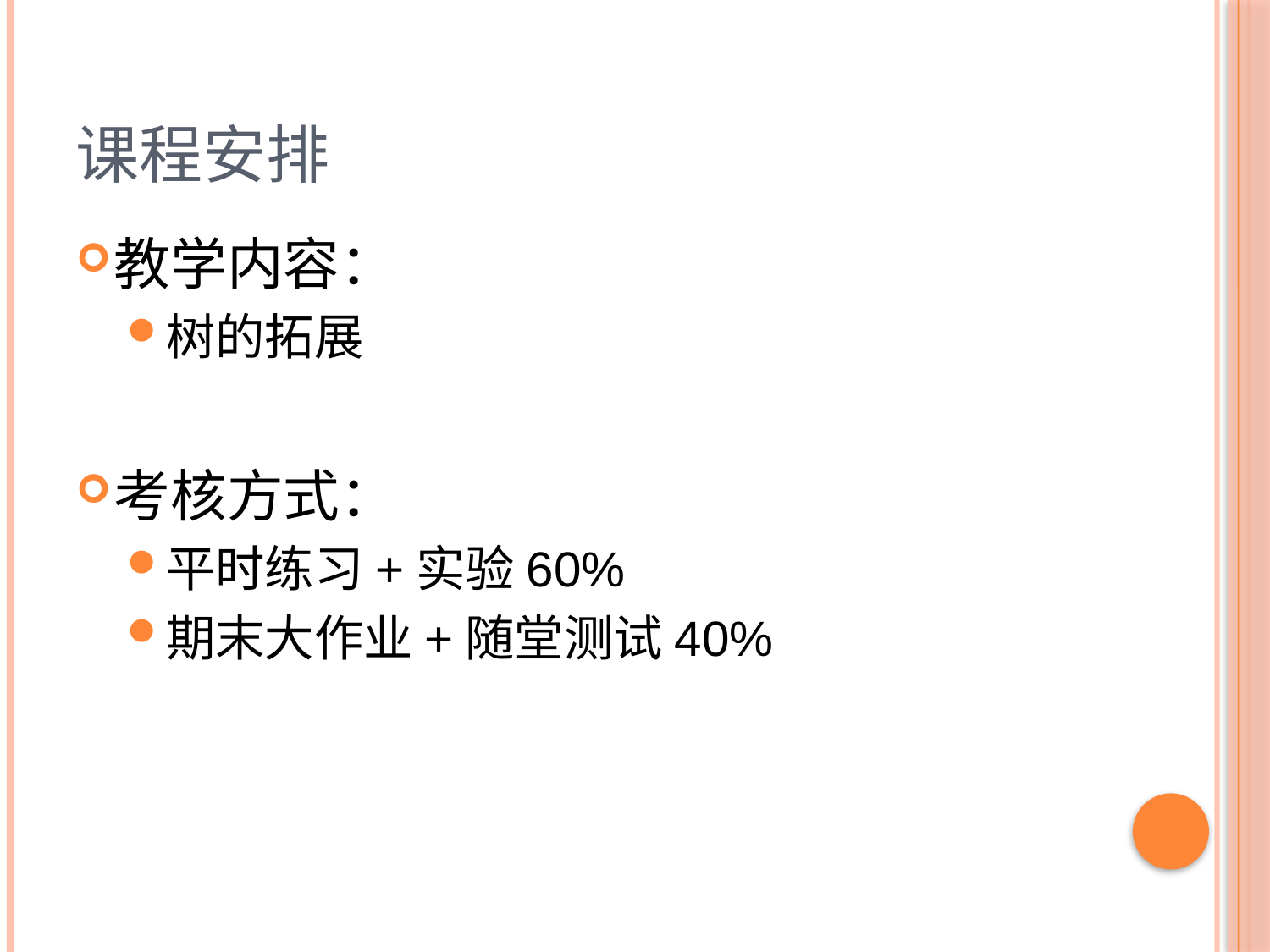

# 课程安排
教学内容：
树的拓展

考核方式：
平时练习+实验60%
期末大作业+随堂测试40%